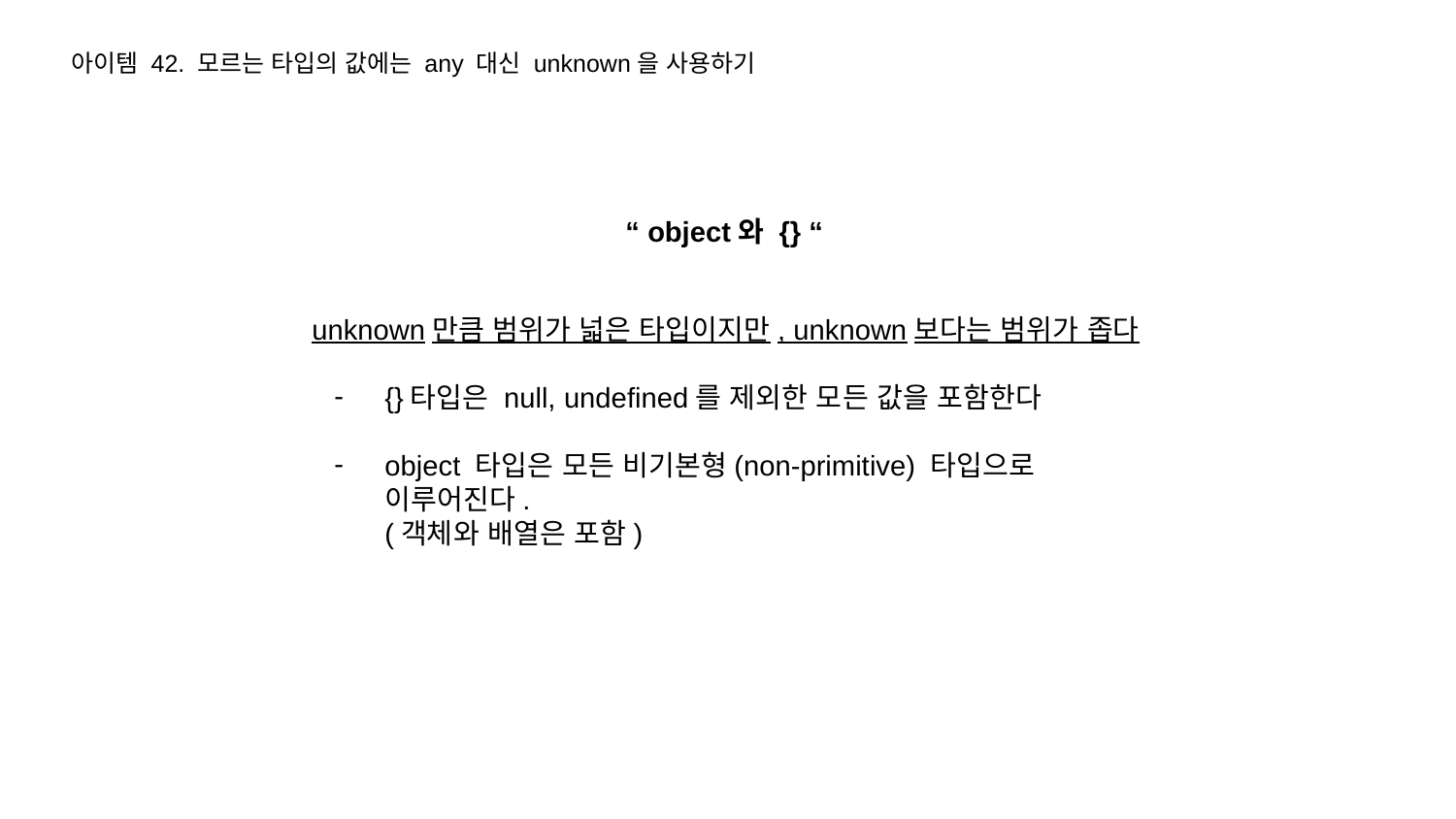

아이템 42. 모르는 타입의 값에는 any 대신 unknown을 사용하기
“ object와 {} “

unknown만큼 범위가 넓은 타입이지만, unknown보다는 범위가 좁다

{}타입은 null, undefined를 제외한 모든 값을 포함한다

object 타입은 모든 비기본형(non-primitive) 타입으로 이루어진다.
(객체와 배열은 포함)